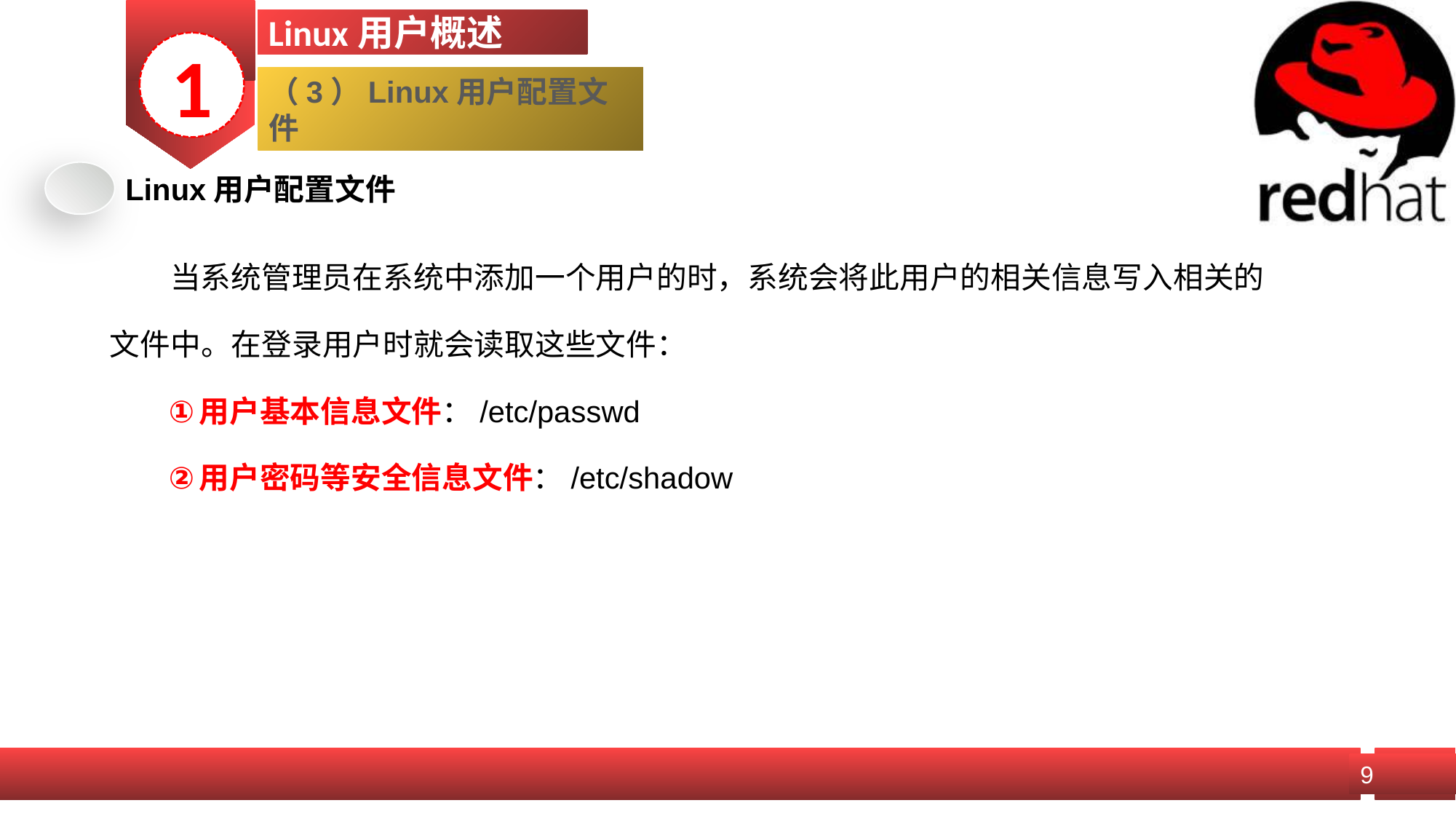

Linux用户概述
1
（3）Linux用户配置文件

Linux用户配置文件
当系统管理员在系统中添加一个用户的时，系统会将此用户的相关信息写入相关的文件中。在登录用户时就会读取这些文件：
用户基本信息文件：/etc/passwd
用户密码等安全信息文件：/etc/shadow